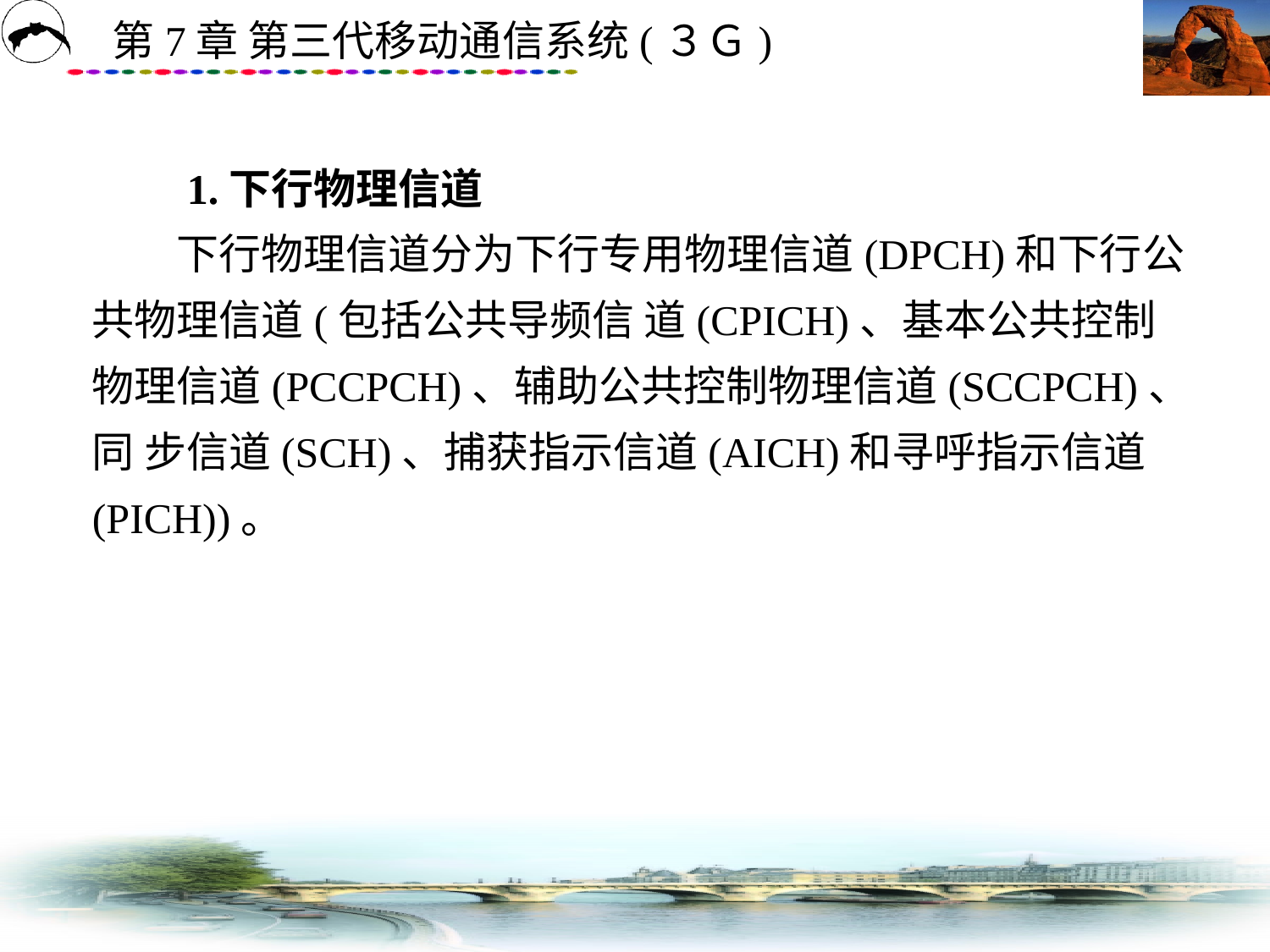

# 1.下行物理信道 　　下行物理信道分为下行专用物理信道(DPCH)和下行公共物理信道(包括公共导频信 道(CPICH)、基本公共控制物理信道(PCCPCH)、辅助公共控制物理信道(SCCPCH)、同 步信道(SCH)、捕获指示信道(AICH)和寻呼指示信道(PICH))。